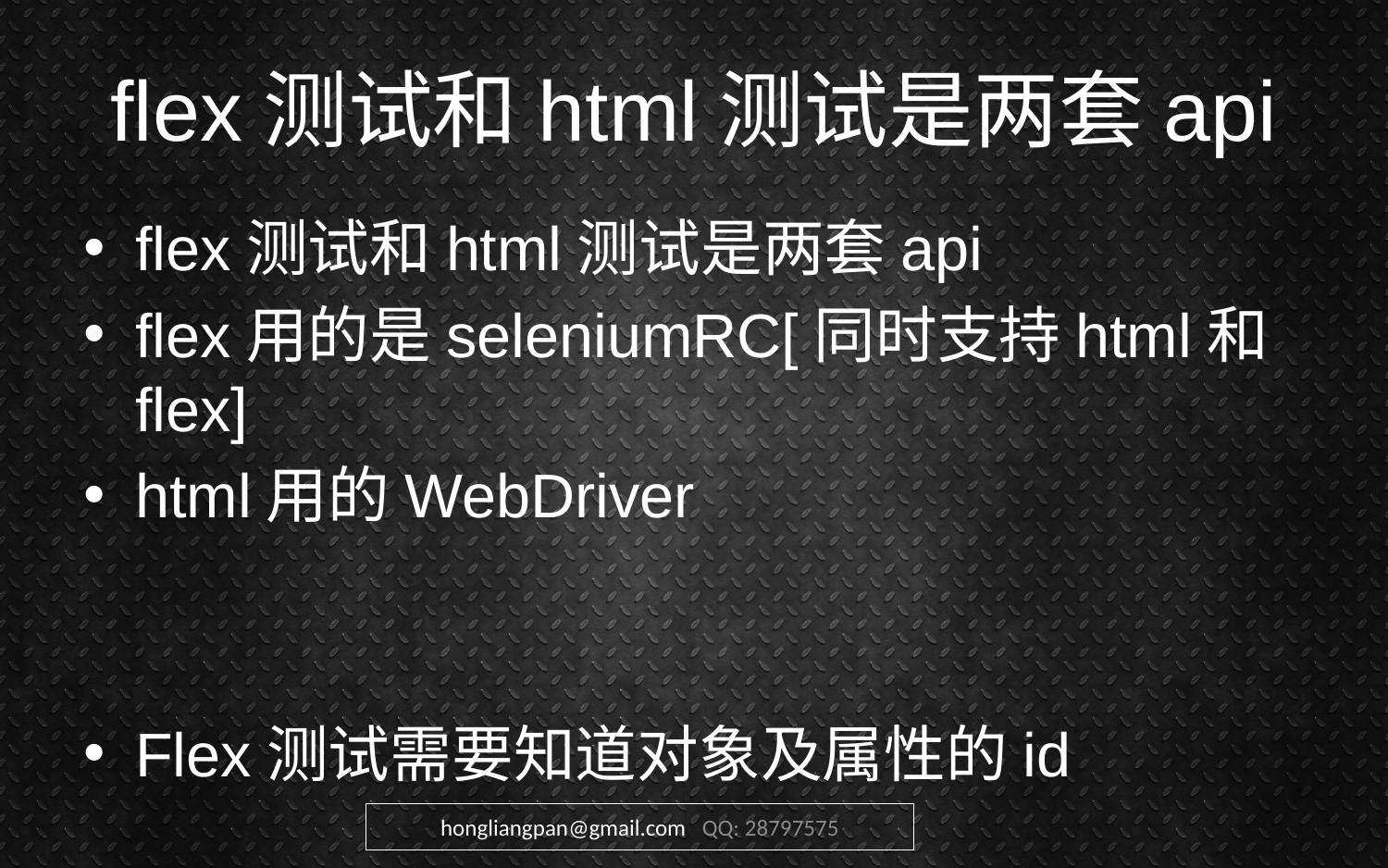

# flex测试和html测试是两套api
flex测试和html测试是两套api
flex用的是seleniumRC[同时支持html和flex]
html用的WebDriver

Flex测试需要知道对象及属性的id